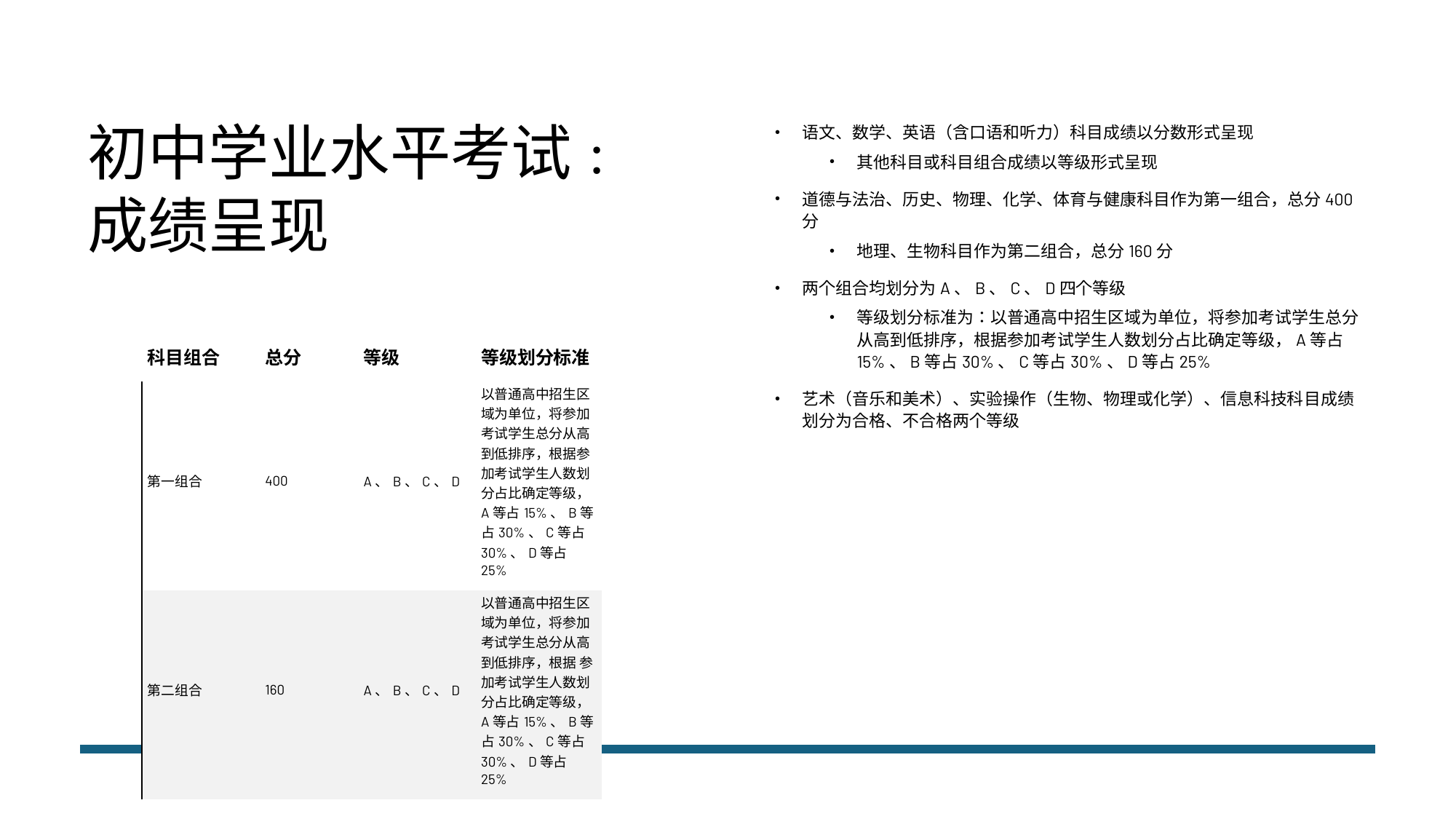

# 初中学业水平考试: 成绩呈现
语文、数学、英语（含口语和听力）科目成绩以分数形式呈现
其他科目或科目组合成绩以等级形式呈现
道德与法治、历史、物理、化学、体育与健康科目作为第一组合，总分400分
地理、生物科目作为第二组合，总分160分
两个组合均划分为A、B、C、D四个等级
等级划分标准为：以普通高中招生区域为单位，将参加考试学生总分从高到低排序，根据参加考试学生人数划分占比确定等级，A等占15%、B等占30%、C等占30%、D等占25%
艺术（音乐和美术）、实验操作（生物、物理或化学）、信息科技科目成绩划分为合格、不合格两个等级
| 科目组合 | 总分 | 等级 | 等级划分标准 |
| --- | --- | --- | --- |
| 第一组合 | 400 | A、B、C、D | 以普通高中招生区域为单位，将参加考试学生总分从高到低排序，根据参加考试学生人数划分占比确定等级，A等占15%、B等占30%、C等占30%、D等占25% |
| 第二组合 | 160 | A、B、C、D | 以普通高中招生区域为单位，将参加考试学生总分从高到低排序，根据 参加考试学生人数划分占比确定等级，A等占15%、B等占30%、C等占30%、D等占25% |